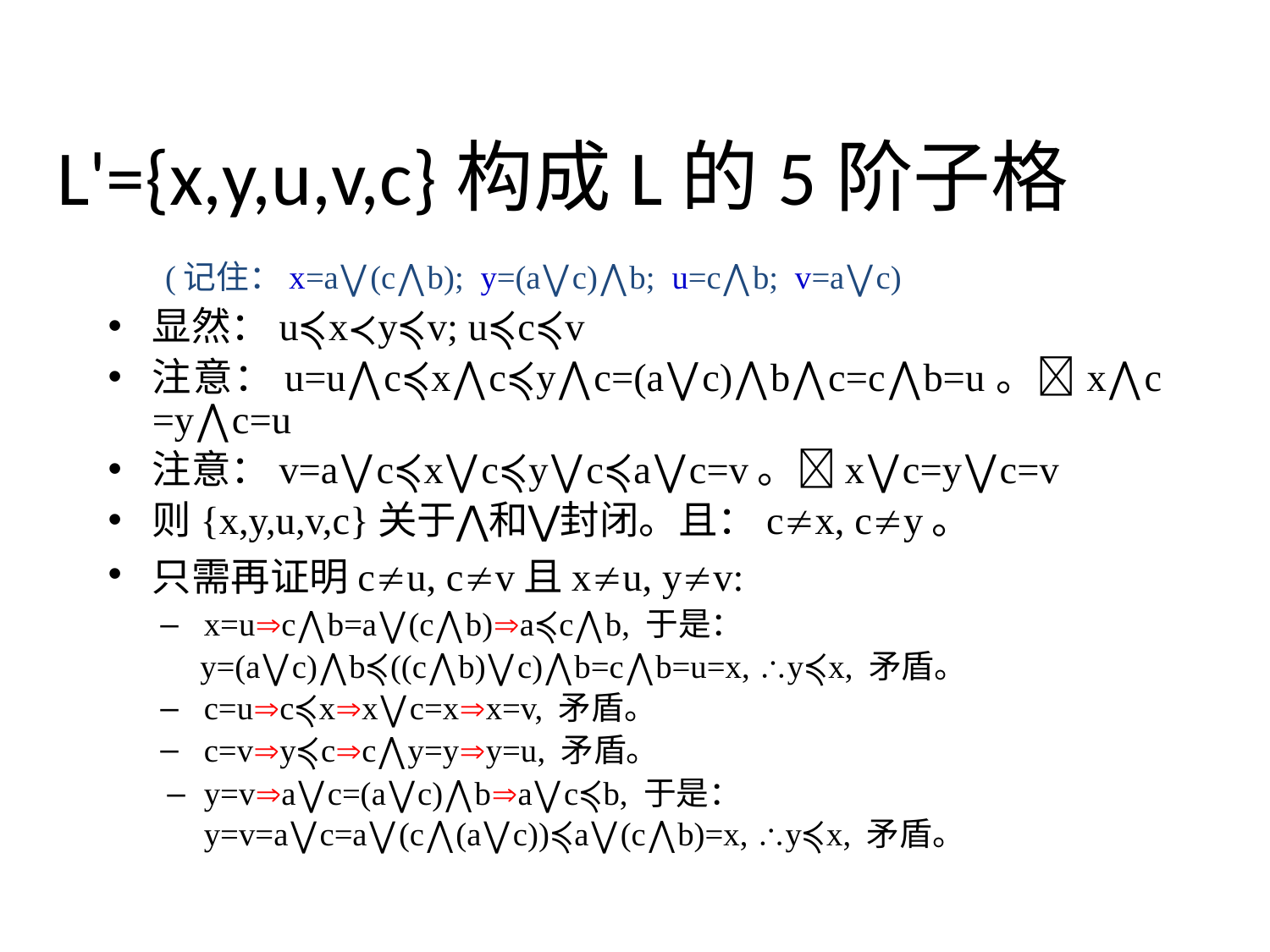

# L'={x,y,u,v,c}构成L的5阶子格
     (记住：x=a⋁(c⋀b);  y=(a⋁c)⋀b;  u=c⋀b;  v=a⋁c)
显然：u≼x≺y≼v; u≼c≼v
注意：u=u⋀c≼x⋀c≼y⋀c=(a⋁c)⋀b⋀c=c⋀b=u。∴x⋀c =y⋀c=u
注意：v=a⋁c≼x⋁c≼y⋁c≼a⋁c=v。∴x⋁c=y⋁c=v
则{x,y,u,v,c}关于⋀和⋁封闭。且：c≠x, c≠y。
只需再证明c≠u, c≠v且x≠u, y≠v:
x=u⇒c⋀b=a⋁(c⋀b)⇒a≼c⋀b, 于是：
    y=(a⋁c)⋀b≼((c⋀b)⋁c)⋀b=c⋀b=u=x, ∴y≼x, 矛盾。
c=u⇒c≼x⇒x⋁c=x⇒x=v, 矛盾。
c=v⇒y≼c⇒c⋀y=y⇒y=u, 矛盾。
y=v⇒a⋁c=(a⋁c)⋀b⇒a⋁c≼b, 于是：y=v=a⋁c=a⋁(c⋀(a⋁c))≼a⋁(c⋀b)=x, ∴y≼x, 矛盾。